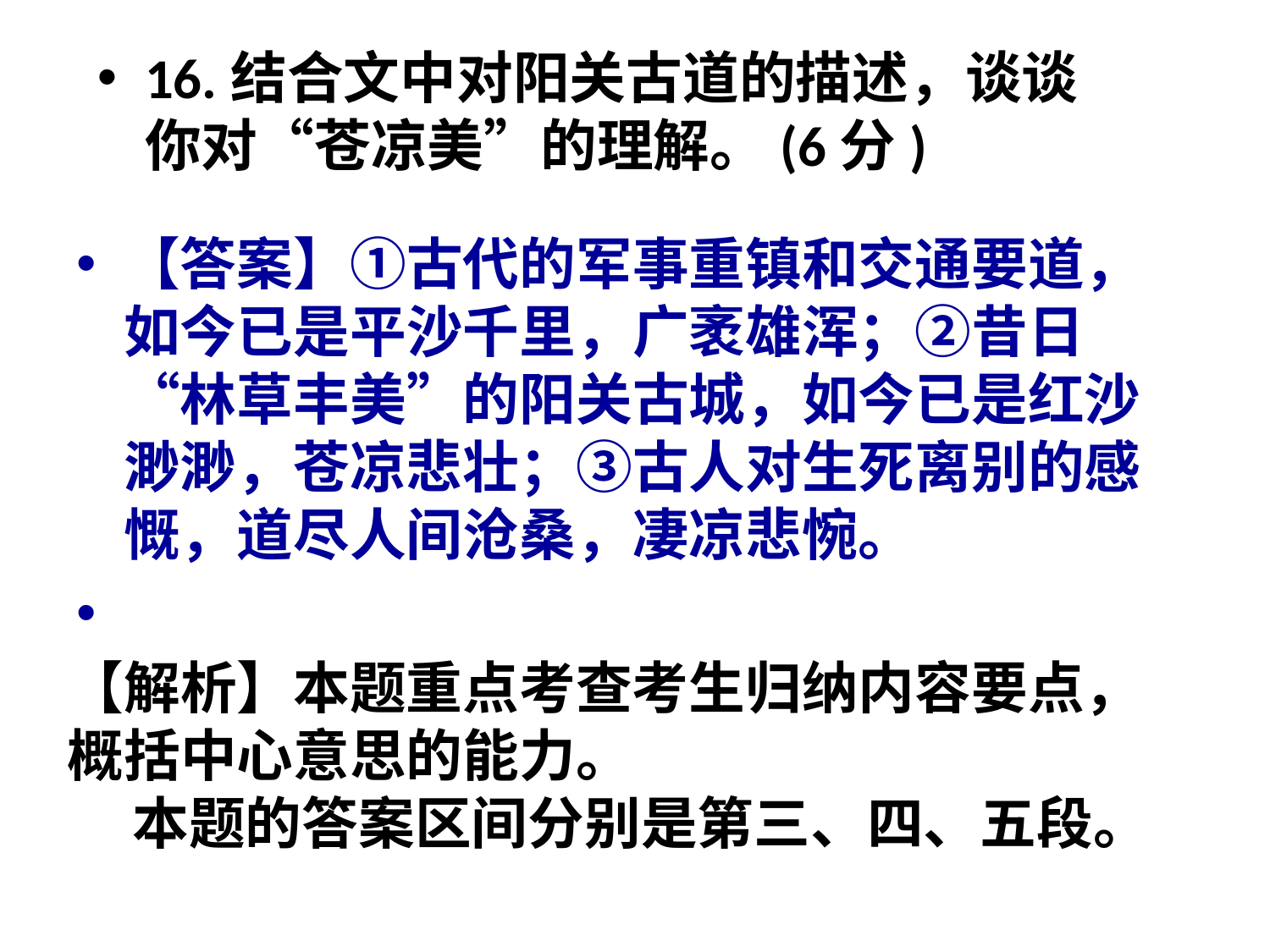

16.结合文中对阳关古道的描述，谈谈你对“苍凉美”的理解。(6分)
【答案】①古代的军事重镇和交通要道，如今已是平沙千里，广袤雄浑；②昔日“林草丰美”的阳关古城，如今已是红沙渺渺，苍凉悲壮；③古人对生死离别的感慨，道尽人间沧桑，凄凉悲惋。

【解析】本题重点考查考生归纳内容要点，概括中心意思的能力。
    本题的答案区间分别是第三、四、五段。